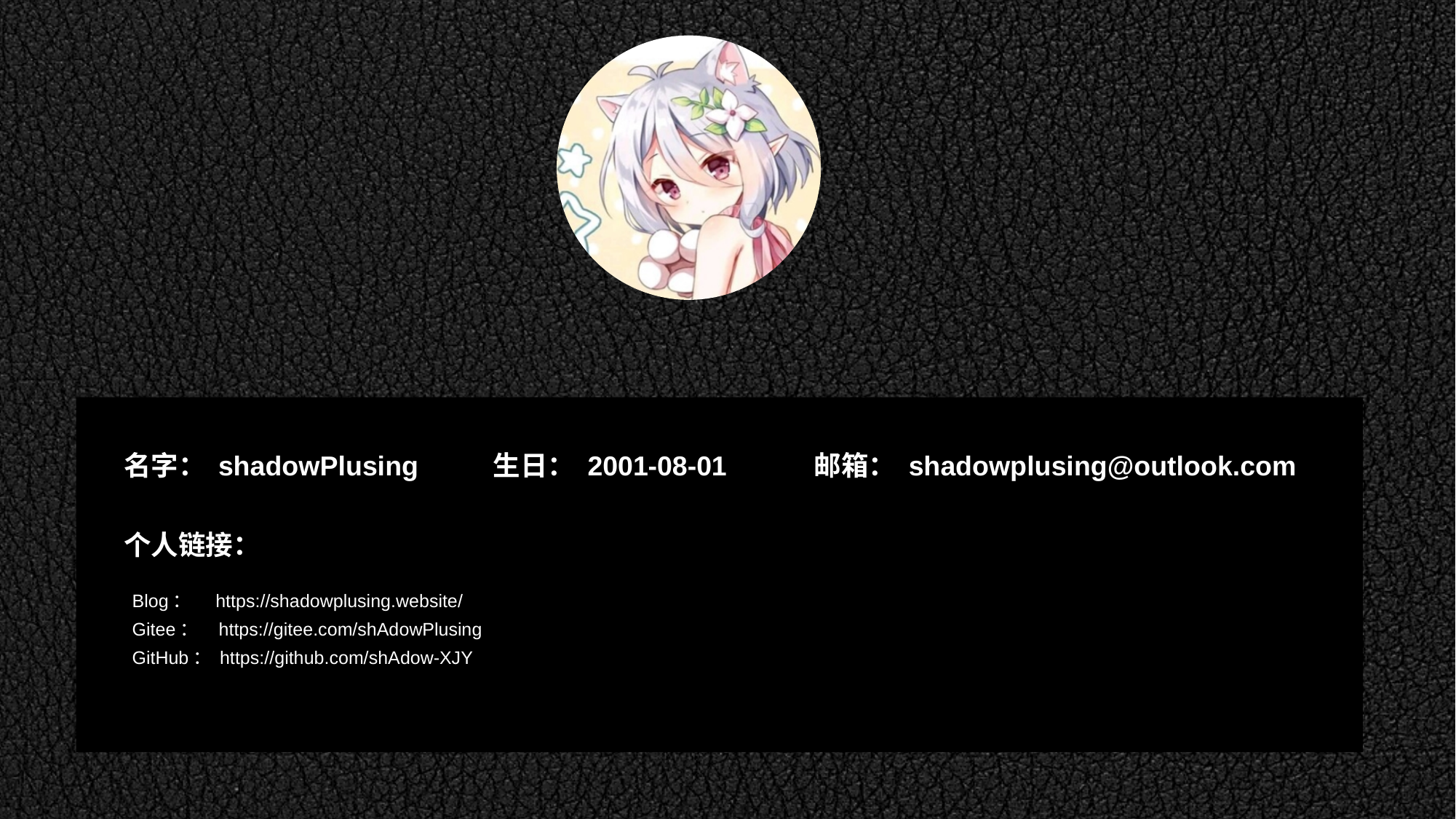

名字： shadowPlusing
生日： 2001-08-01
邮箱： shadowplusing@outlook.com
个人链接：
Blog：     https://shadowplusing.website/
Gitee：    https://gitee.com/shAdowPlusing
GitHub： https://github.com/shAdow-XJY